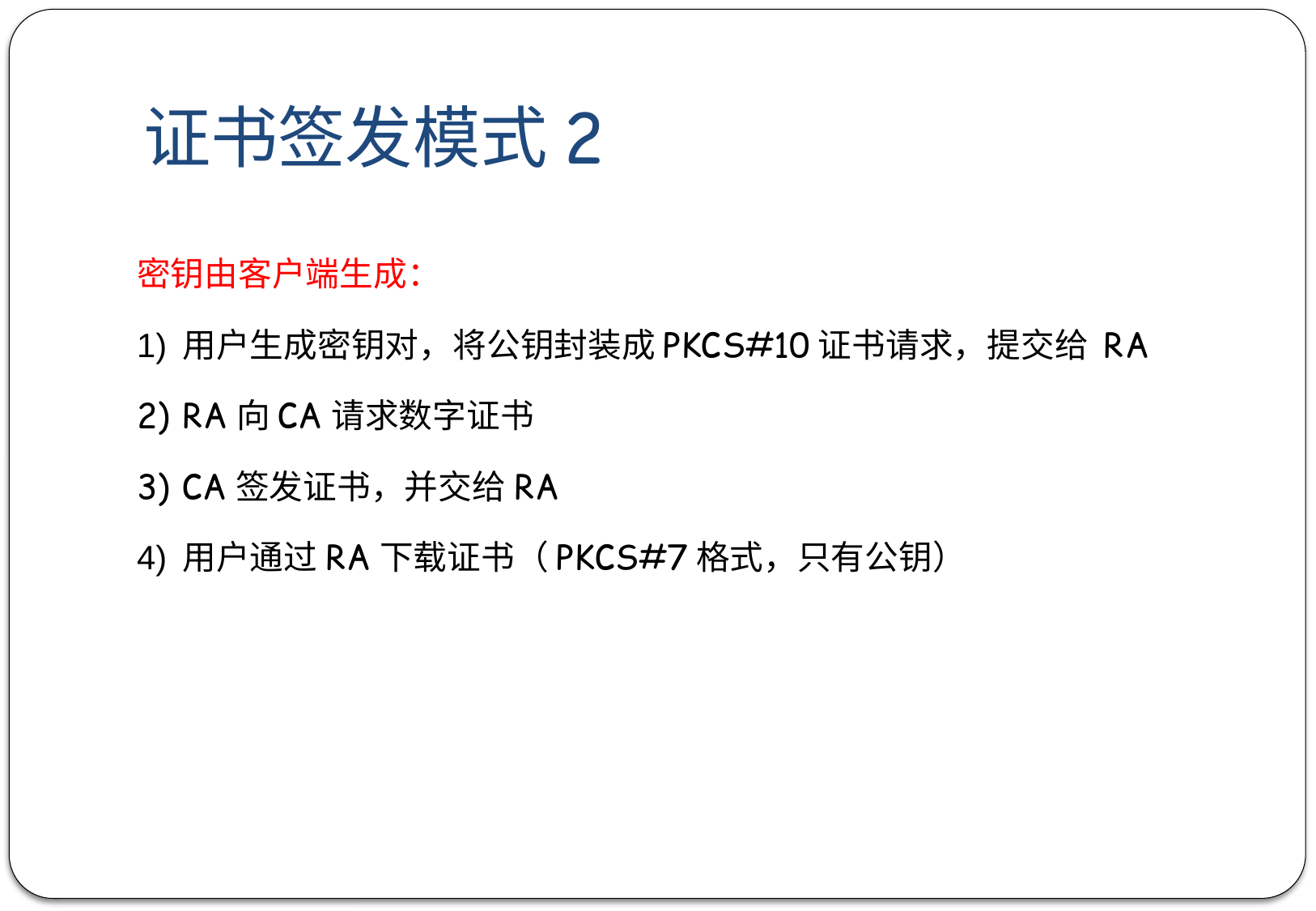

# 证书签发模式2
密钥由客户端生成：
用户生成密钥对，将公钥封装成PKCS#10证书请求，提交给 RA
RA向CA请求数字证书
CA签发证书，并交给RA
用户通过RA下载证书（PKCS#7格式，只有公钥）